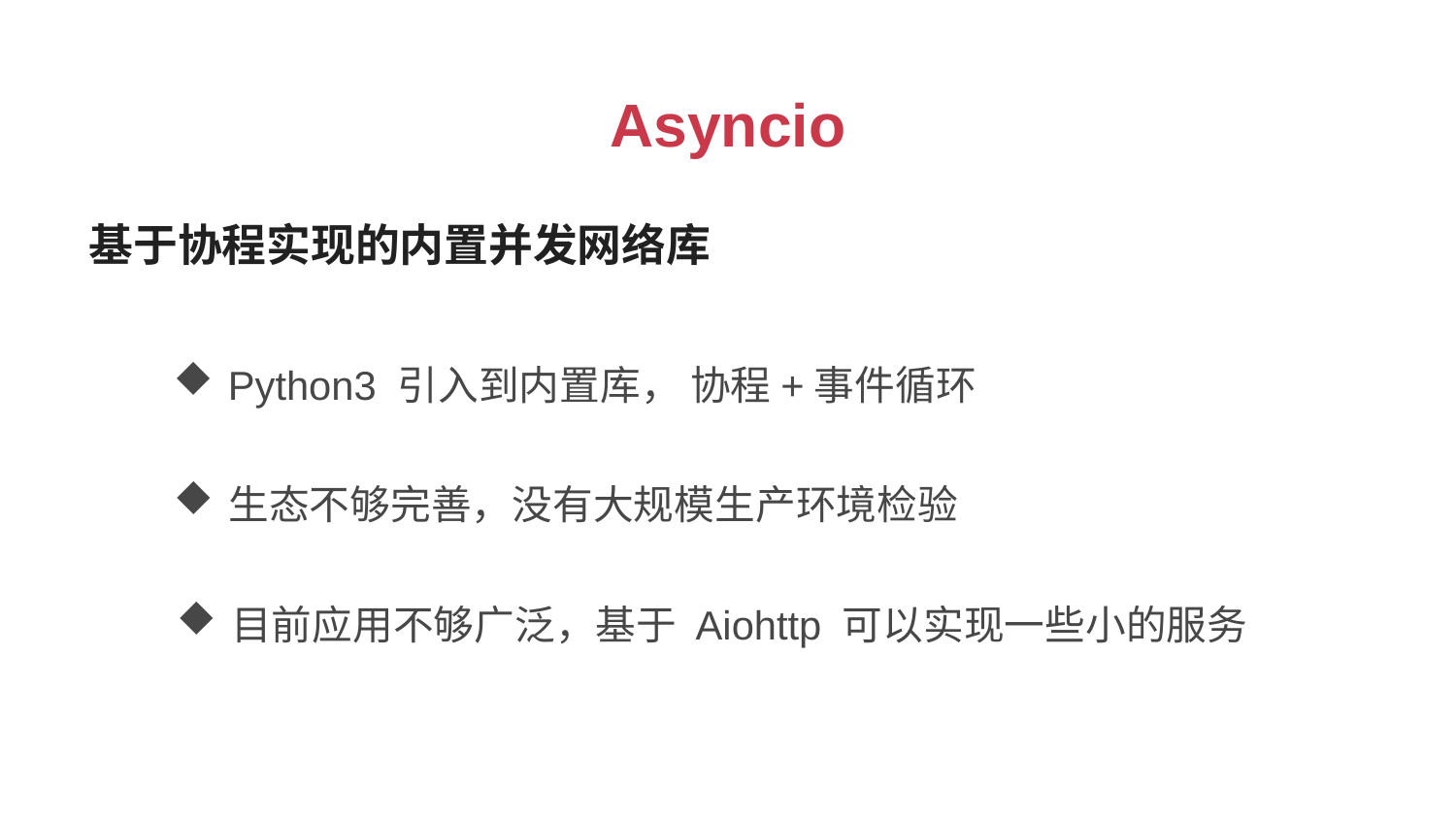

Asyncio
基于协程实现的内置并发网络库
Python3 引入到内置库， 协程+事件循环
生态不够完善，没有大规模生产环境检验
目前应用不够广泛，基于 Aiohttp 可以实现一些小的服务